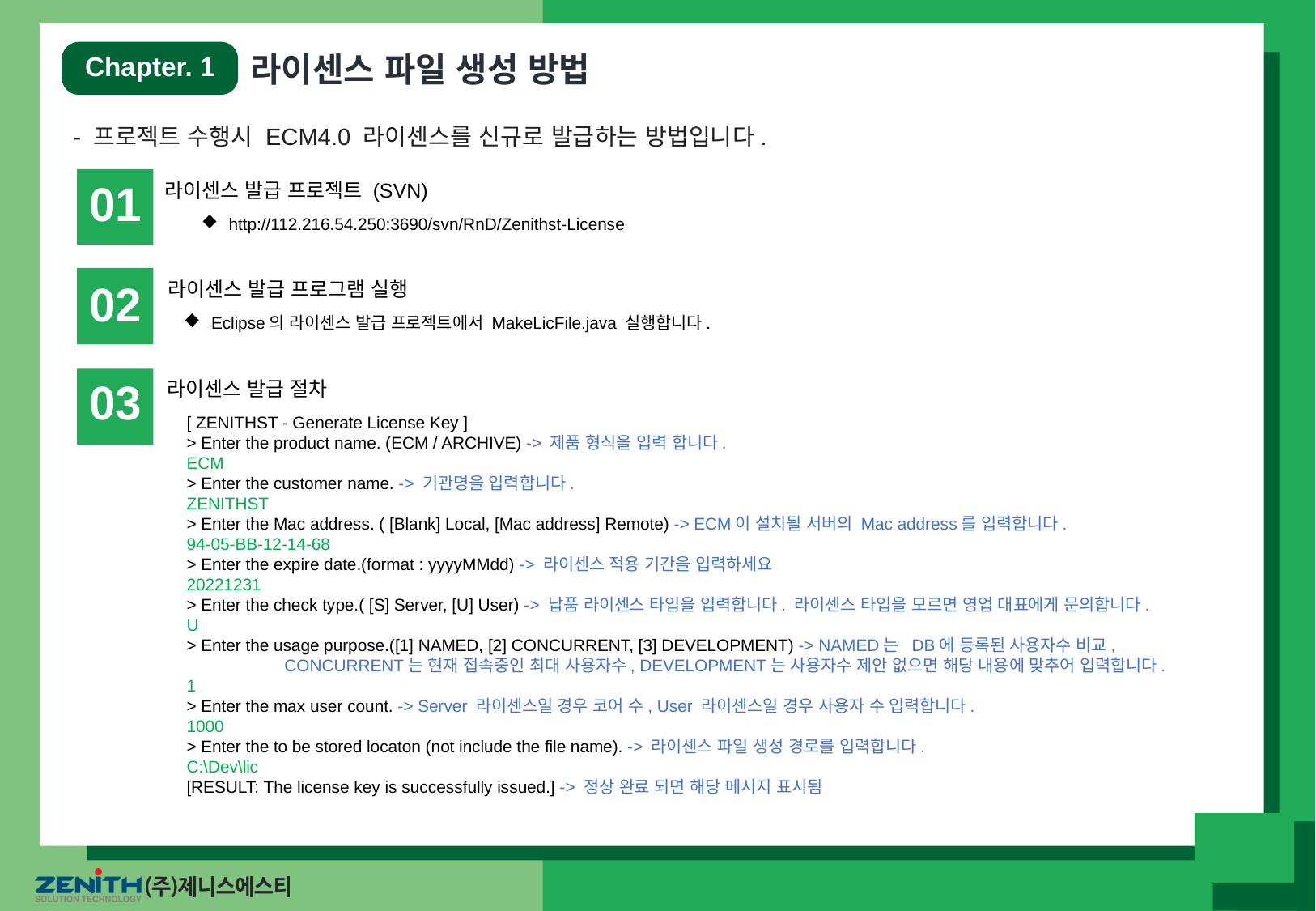

Chapter. 1
라이센스 파일 생성 방법
- 프로젝트 수행시 ECM4.0 라이센스를 신규로 발급하는 방법입니다.

 01
라이센스 발급 프로젝트 (SVN)
 http://112.216.54.250:3690/svn/RnD/Zenithst-License

 02
라이센스 발급 프로그램 실행
 Eclipse의 라이센스 발급 프로젝트에서 MakeLicFile.java 실행합니다.

 03
라이센스 발급 절차
[ ZENITHST - Generate License Key ]
> Enter the product name. (ECM / ARCHIVE) -> 제품 형식을 입력 합니다.
ECM
> Enter the customer name. -> 기관명을 입력합니다.
ZENITHST
> Enter the Mac address. ( [Blank] Local, [Mac address] Remote) -> ECM이 설치될 서버의 Mac address를 입력합니다.
94-05-BB-12-14-68
> Enter the expire date.(format : yyyyMMdd) -> 라이센스 적용 기간을 입력하세요
20221231
> Enter the check type.( [S] Server, [U] User) -> 납품 라이센스 타입을 입력합니다. 라이센스 타입을 모르면 영업 대표에게 문의합니다.
U
> Enter the usage purpose.([1] NAMED, [2] CONCURRENT, [3] DEVELOPMENT) -> NAMED는  DB에 등록된 사용자수 비교,
                     CONCURRENT는 현재 접속중인 최대 사용자수, DEVELOPMENT는 사용자수 제안 없으면 해당 내용에 맞추어 입력합니다.
1
> Enter the max user count. -> Server 라이센스일 경우 코어 수, User 라이센스일 경우 사용자 수 입력합니다.
1000
> Enter the to be stored locaton (not include the file name). -> 라이센스 파일 생성 경로를 입력합니다.
C:\Dev\lic
[RESULT: The license key is successfully issued.] -> 정상 완료 되면 해당 메시지 표시됨